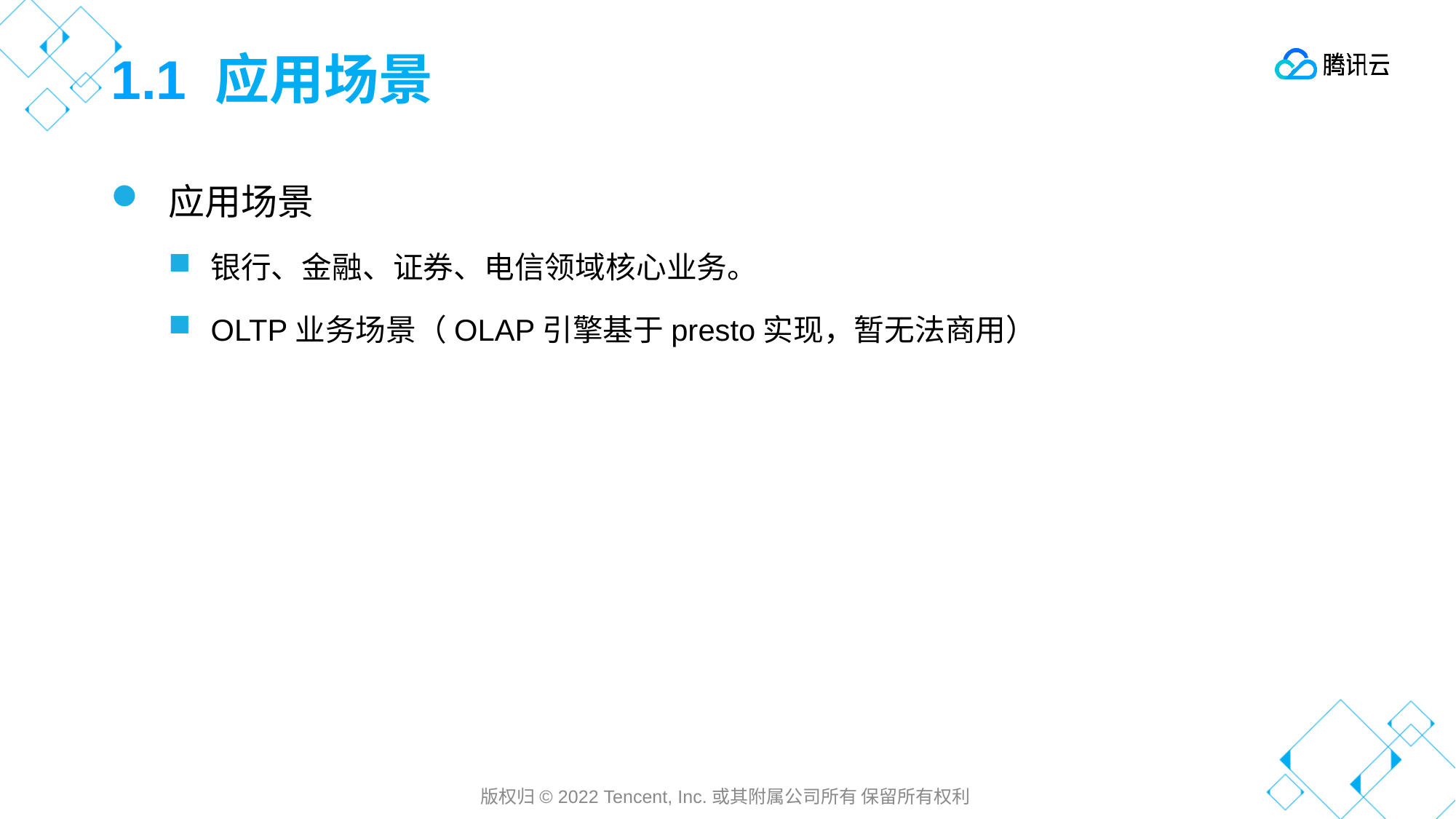

# 1.1 应用场景
应用场景
银行、金融、证券、电信领域核心业务。
OLTP业务场景（OLAP引擎基于presto实现，暂无法商用）

版权归© 2022 Tencent, Inc.或其附属公司所有 保留所有权利